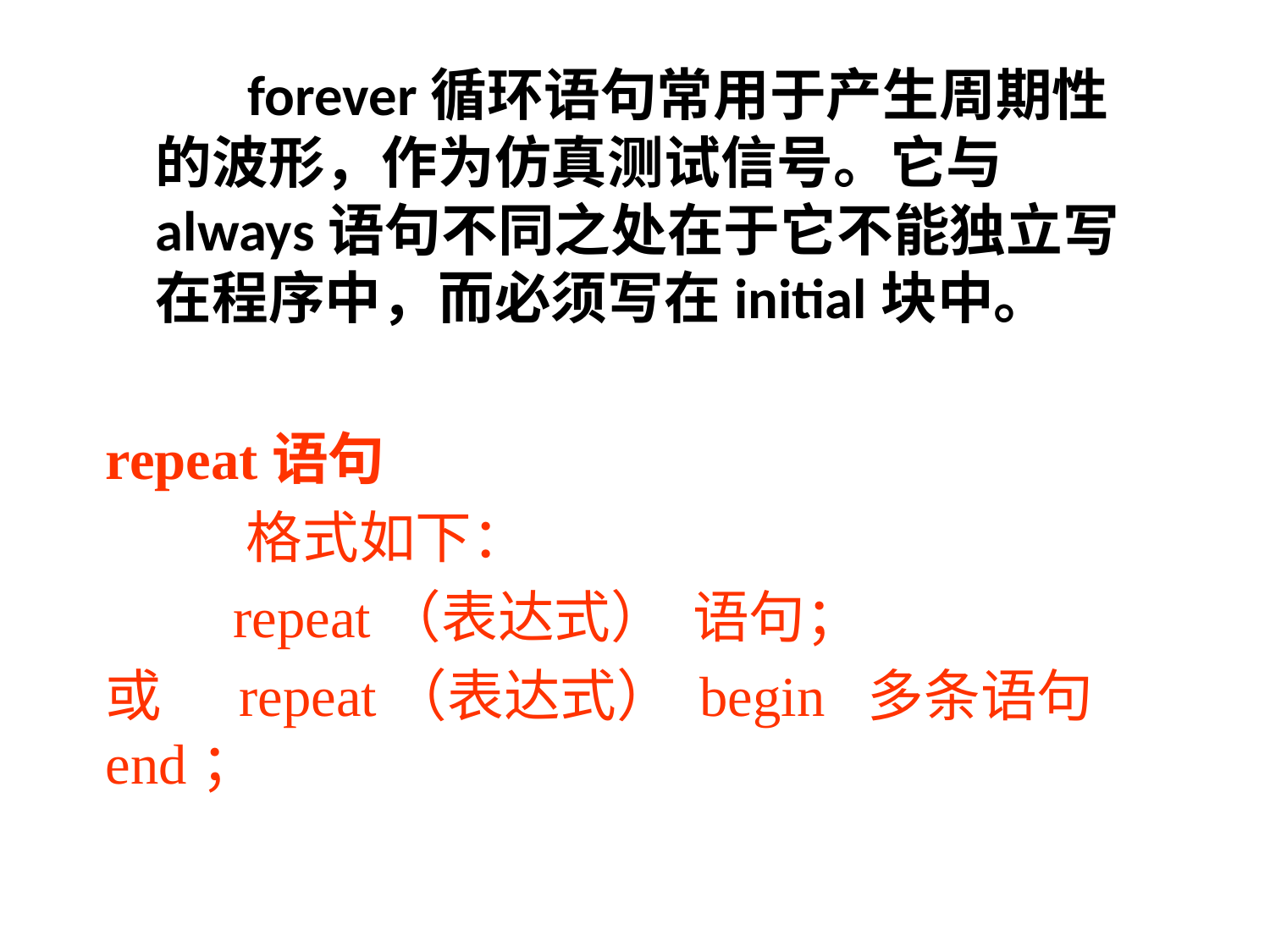

forever循环语句常用于产生周期性的波形，作为仿真测试信号。它与always语句不同之处在于它不能独立写在程序中，而必须写在initial块中。
repeat语句
          格式如下：
         repeat（表达式）  语句；
或     repeat（表达式） begin  多条语句  end；